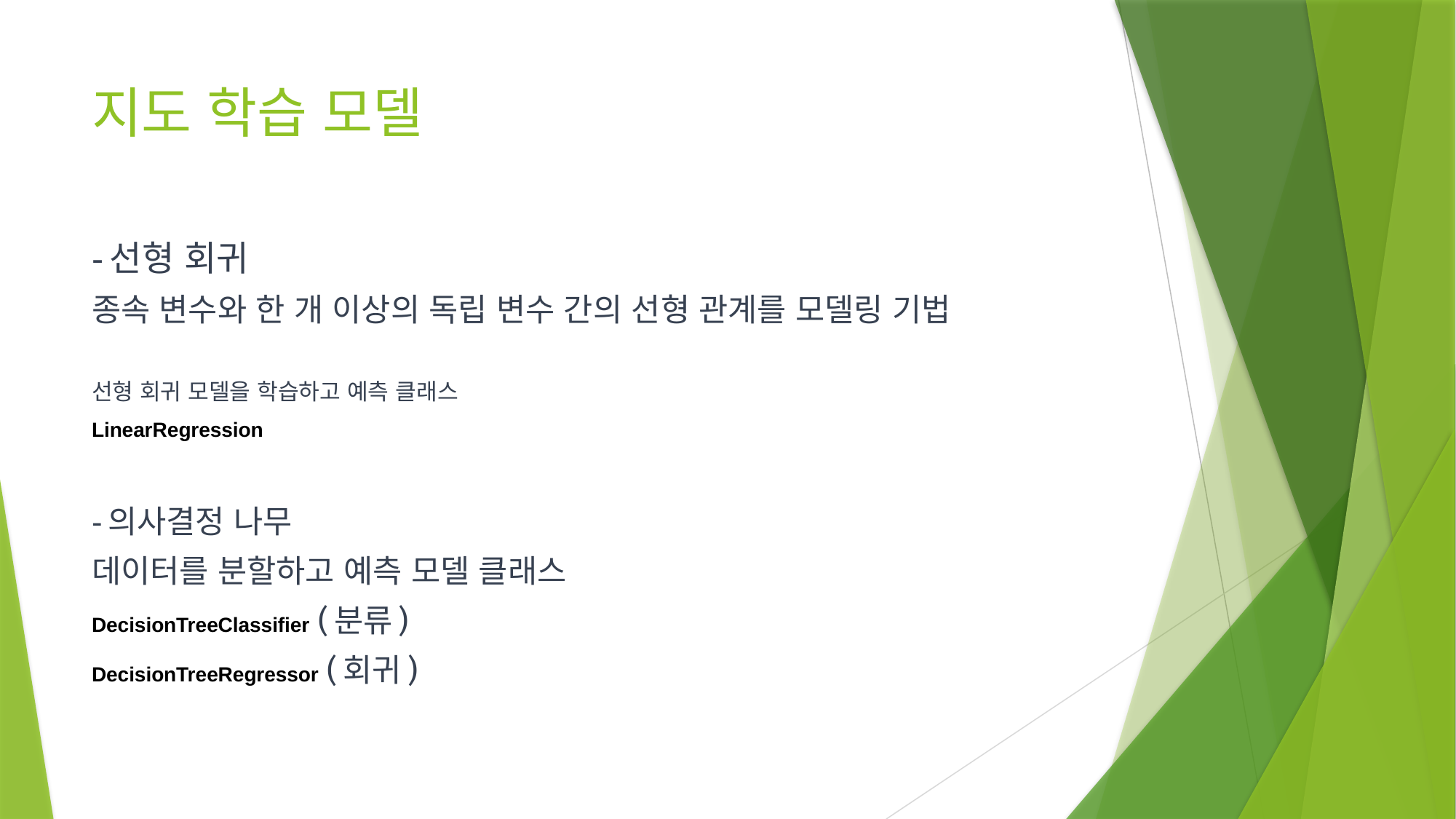

# 지도 학습 모델
-선형 회귀
종속 변수와 한 개 이상의 독립 변수 간의 선형 관계를 모델링 기법

선형 회귀 모델을 학습하고 예측 클래스
LinearRegression

-의사결정 나무
데이터를 분할하고 예측 모델 클래스
DecisionTreeClassifier (분류)
DecisionTreeRegressor (회귀)